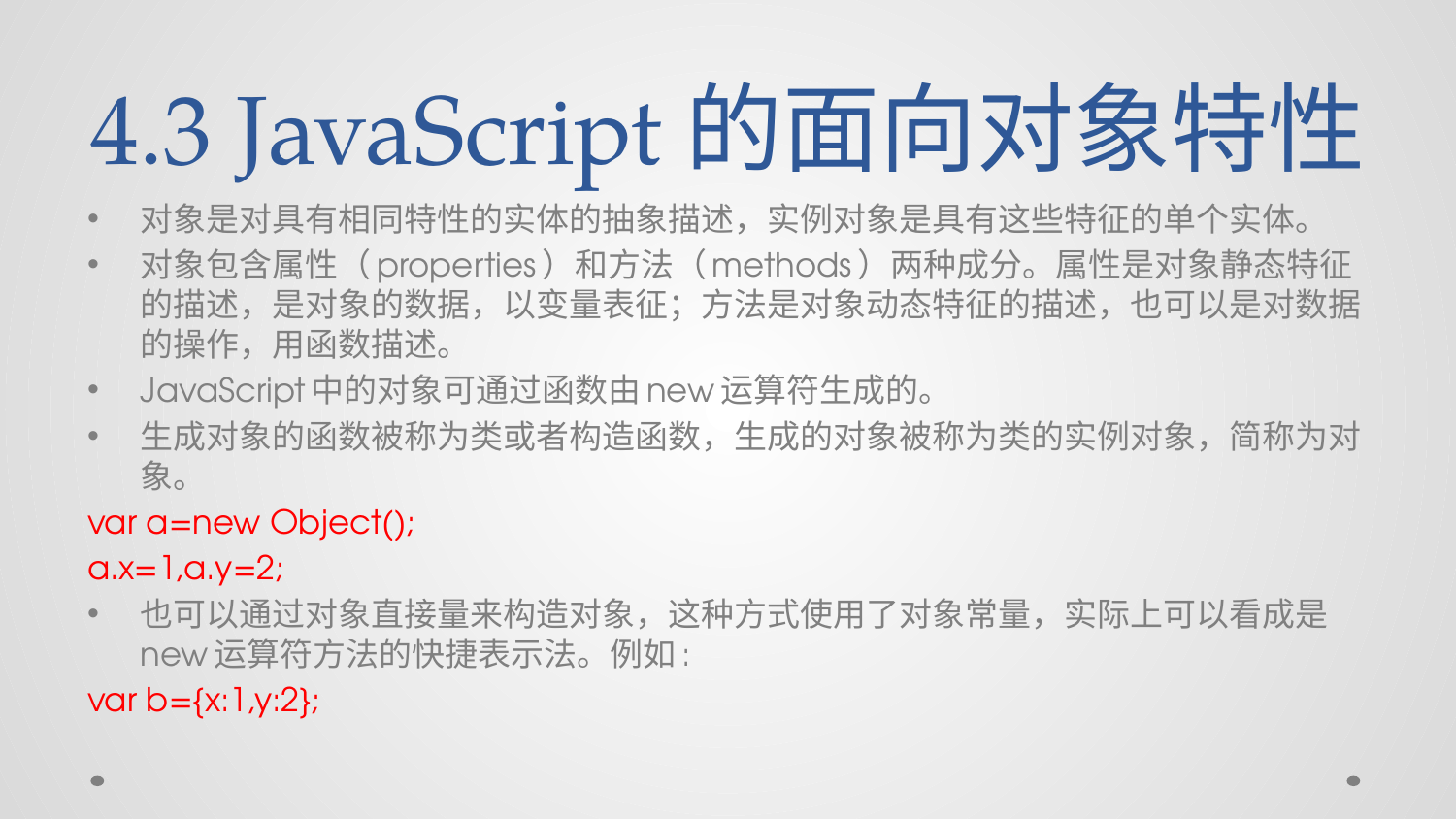

# 4.3 JavaScript的面向对象特性
对象是对具有相同特性的实体的抽象描述，实例对象是具有这些特征的单个实体。
对象包含属性（properties）和方法（methods）两种成分。属性是对象静态特征的描述，是对象的数据，以变量表征；方法是对象动态特征的描述，也可以是对数据的操作，用函数描述。
JavaScript中的对象可通过函数由new运算符生成的。
生成对象的函数被称为类或者构造函数，生成的对象被称为类的实例对象，简称为对象。
var a=new Object();
a.x=1,a.y=2;
也可以通过对象直接量来构造对象，这种方式使用了对象常量，实际上可以看成是new运算符方法的快捷表示法。例如:
var b={x:1,y:2};